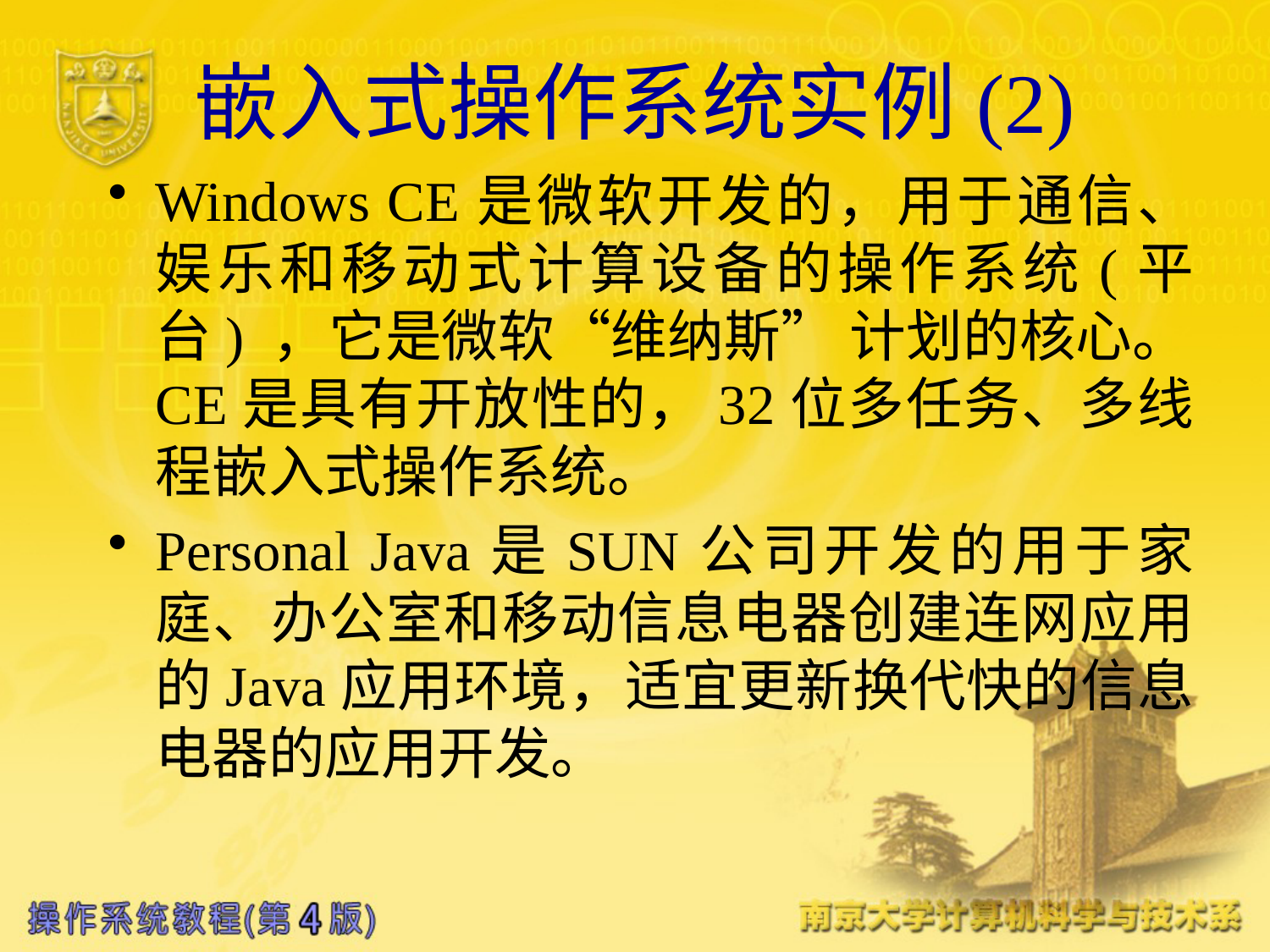

# 嵌入式操作系统实例(2)
Windows CE是微软开发的，用于通信、娱乐和移动式计算设备的操作系统(平台) ，它是微软“维纳斯” 计划的核心。CE是具有开放性的，32位多任务、多线程嵌入式操作系统。
Personal Java是SUN公司开发的用于家庭、办公室和移动信息电器创建连网应用的Java应用环境，适宜更新换代快的信息电器的应用开发。